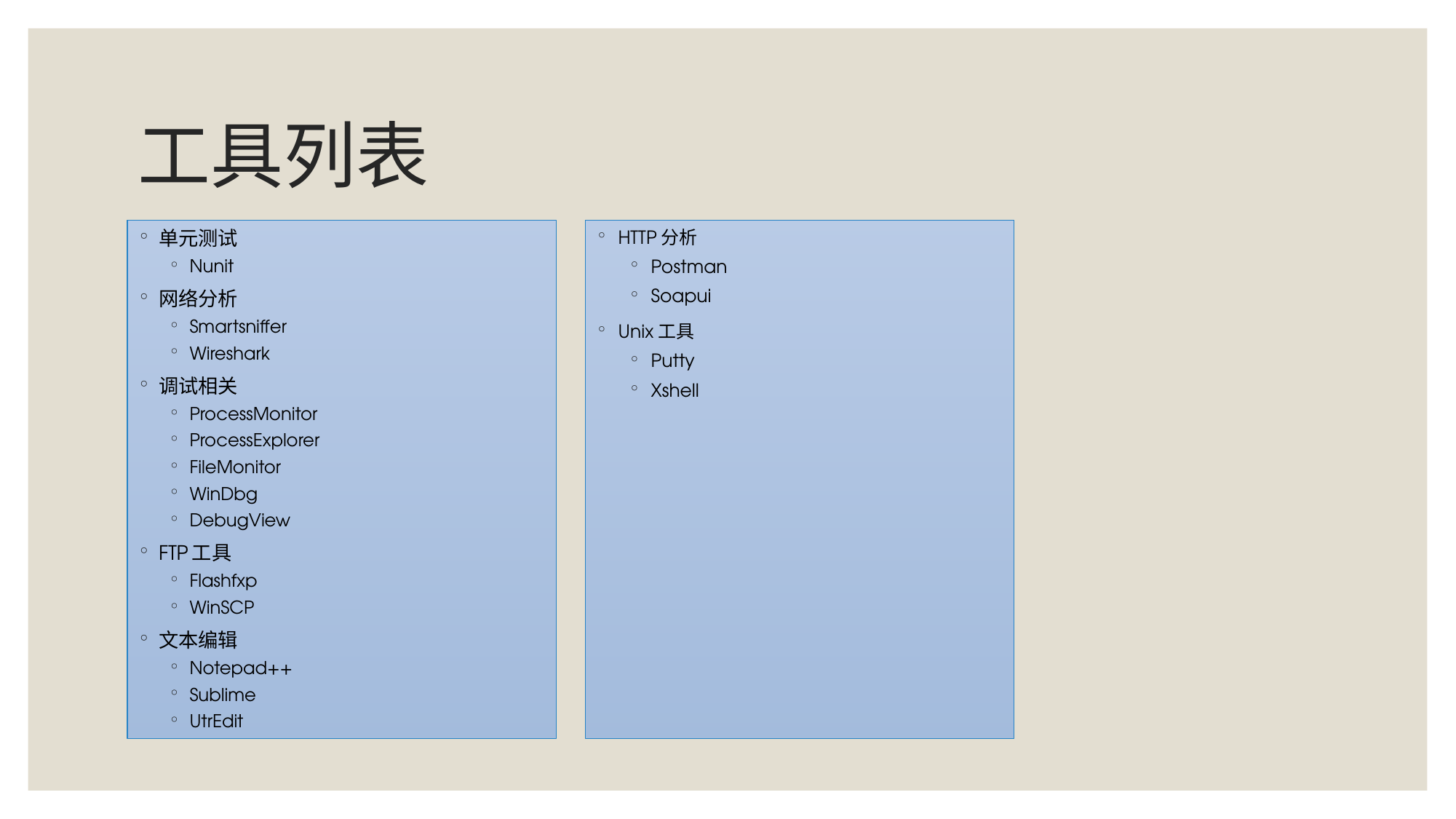

# 工具列表
单元测试
Nunit
网络分析
Smartsniffer
Wireshark
调试相关
ProcessMonitor
ProcessExplorer
FileMonitor
WinDbg
DebugView
FTP工具
Flashfxp
WinSCP
文本编辑
Notepad++
Sublime
UtrEdit

HTTP分析
Postman
Soapui
Unix工具
Putty
Xshell